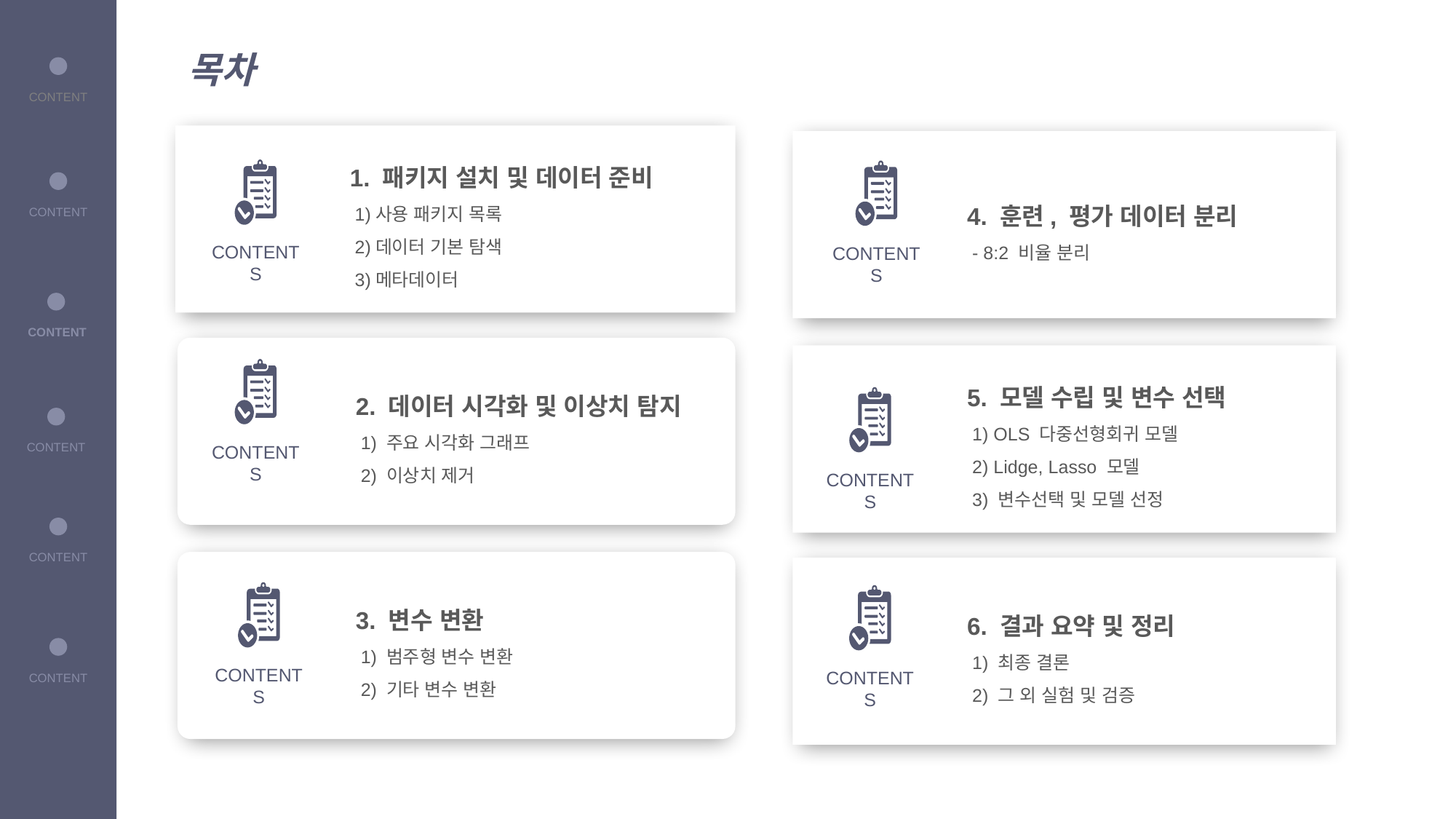

목차

CONTENT
1. 패키지 설치 및 데이터 준비
 1)사용 패키지 목록
 2)데이터 기본 탐색
 3)메타데이터
4. 훈련, 평가 데이터 분리
 - 8:2 비율 분리

CONTENT
CONTENTS
CONTENTS

CONTENT
2. 데이터 시각화 및 이상치 탐지
 1) 주요 시각화 그래프
 2) 이상치 제거
5. 모델 수립 및 변수 선택
 1) OLS 다중선형회귀 모델
 2) Lidge, Lasso 모델
 3) 변수선택 및 모델 선정

CONTENTS
CONTENT
CONTENTS

CONTENT
3. 변수 변환
 1) 범주형 변수 변환
 2) 기타 변수 변환
6. 결과 요약 및 정리
 1) 최종 결론
 2) 그 외 실험 및 검증

CONTENTS
CONTENTS
CONTENT